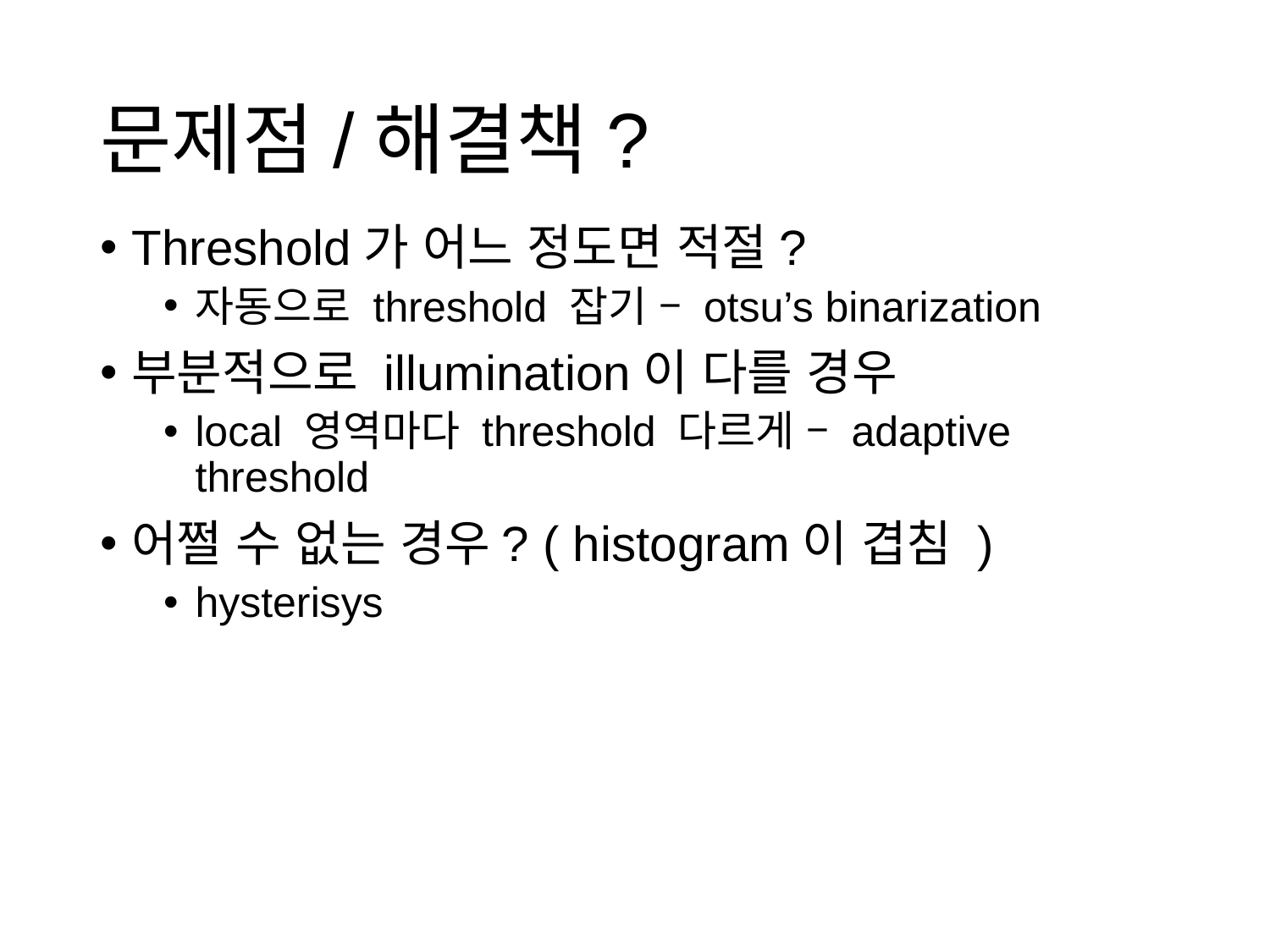

# 문제점/해결책?
Threshold가 어느 정도면 적절?
자동으로 threshold 잡기 – otsu’s binarization
부분적으로 illumination이 다를 경우
local 영역마다 threshold 다르게 – adaptive threshold
어쩔 수 없는 경우? ( histogram이 겹침 )
hysterisys